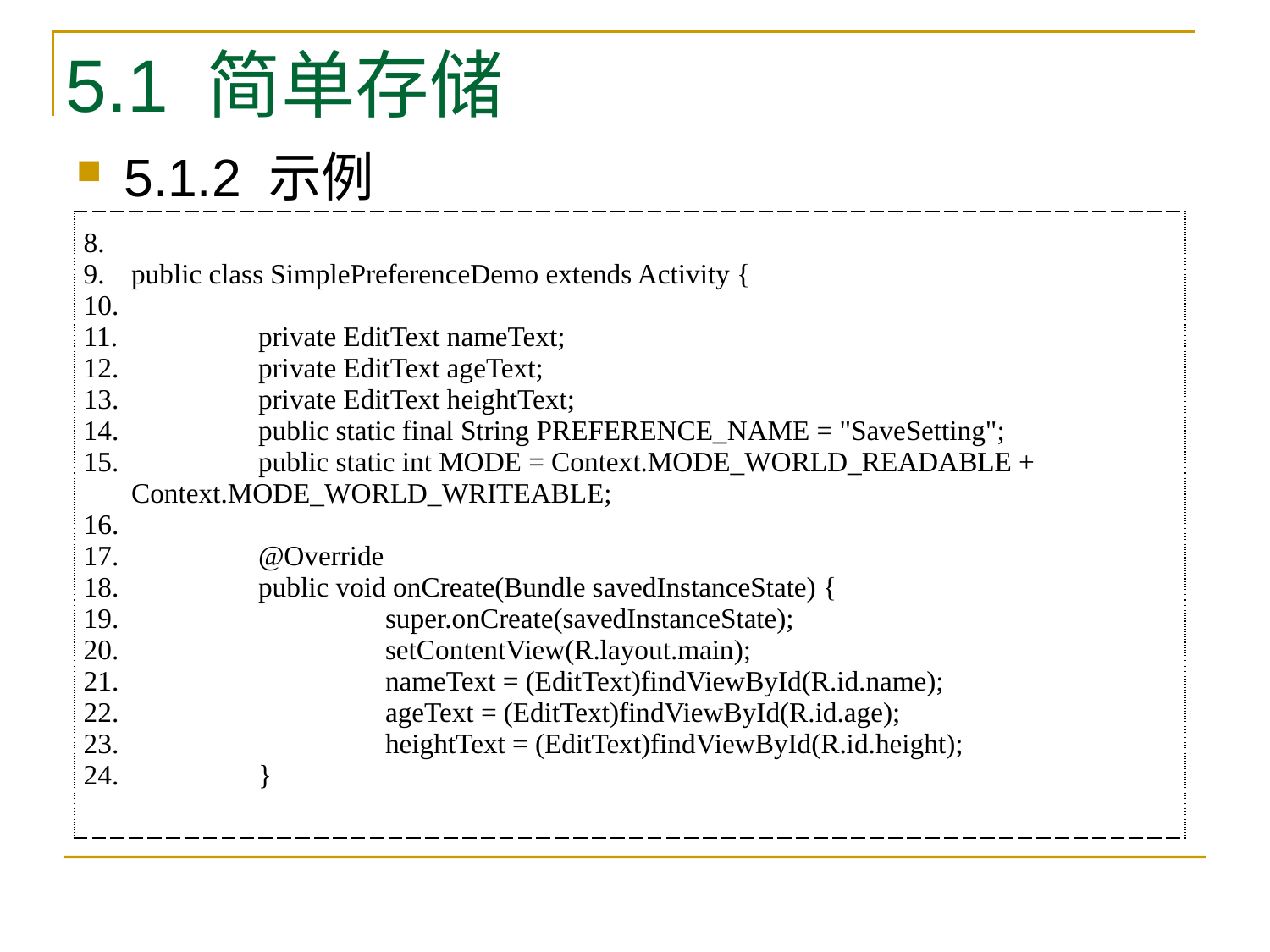

# 5.1 简单存储
5.1.2 示例

| public class SimplePreferenceDemo extends Activity { private EditText nameText; private EditText ageText; private EditText heightText; public static final String PREFERENCE\_NAME = "SaveSetting"; public static int MODE = Context.MODE\_WORLD\_READABLE + Context.MODE\_WORLD\_WRITEABLE; @Override public void onCreate(Bundle savedInstanceState) { super.onCreate(savedInstanceState); setContentView(R.layout.main); nameText = (EditText)findViewById(R.id.name); ageText = (EditText)findViewById(R.id.age); heightText = (EditText)findViewById(R.id.height); } |
| --- |